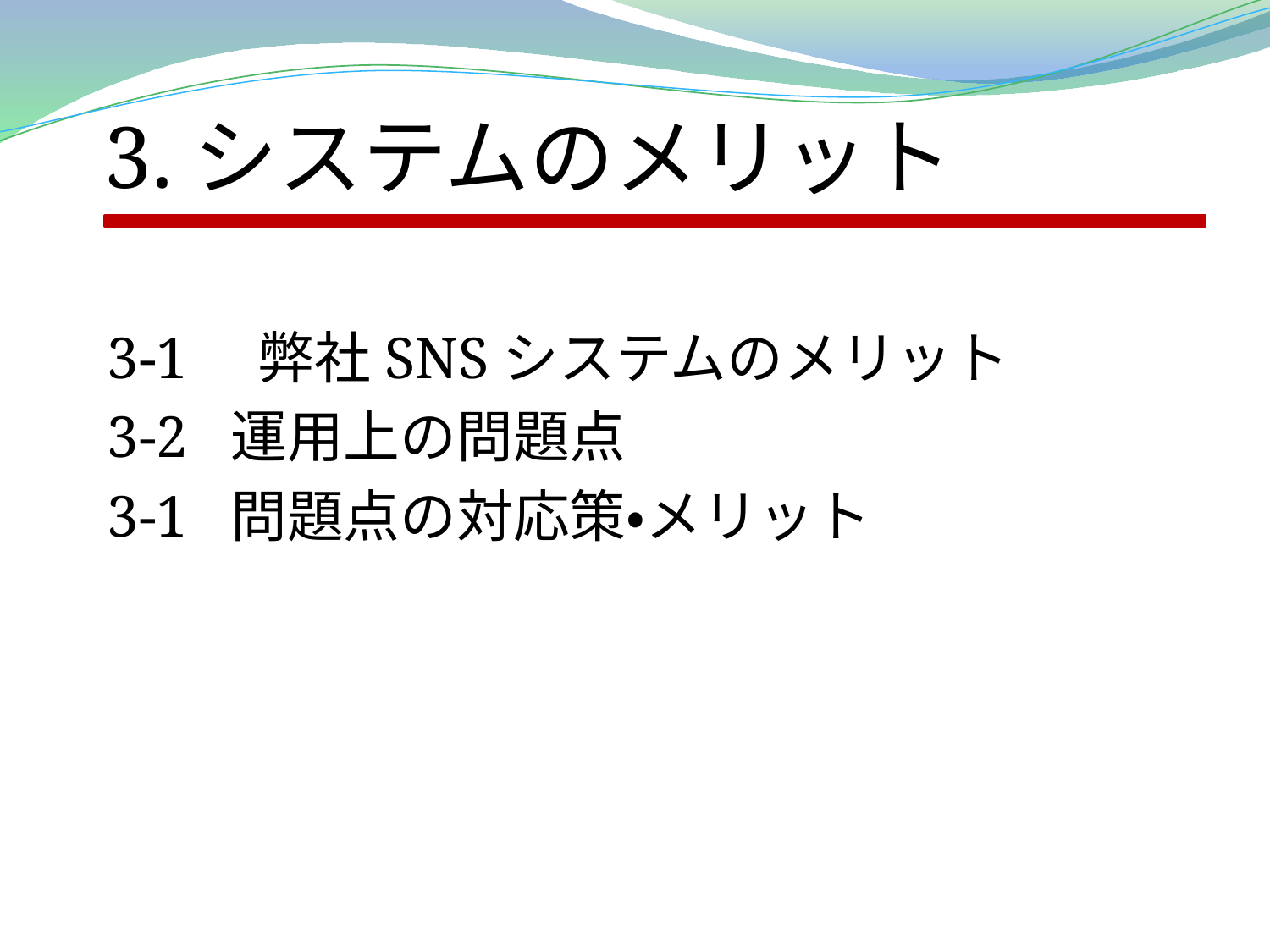

# 3.システムのメリット

3-1　弊社SNSシステムのメリット
3-2  運用上の問題点
3-1  問題点の対応策・メリット